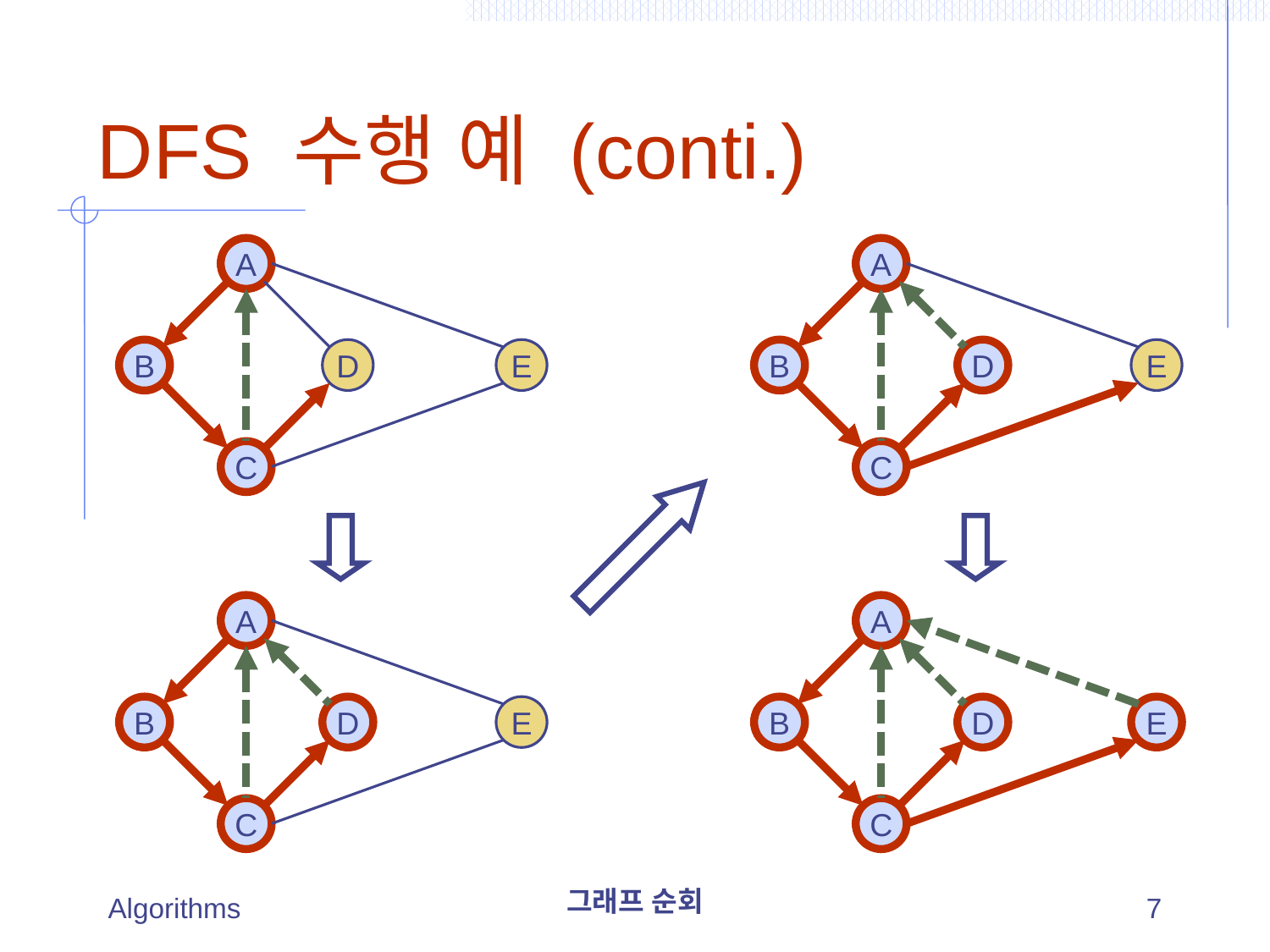

# DFS 수행 예 (conti.)
A
A
B
D
E
B
D
E
C
C

A
A
B
D
E
B
D
E
C
C
Algorithms
그래프 순회
7